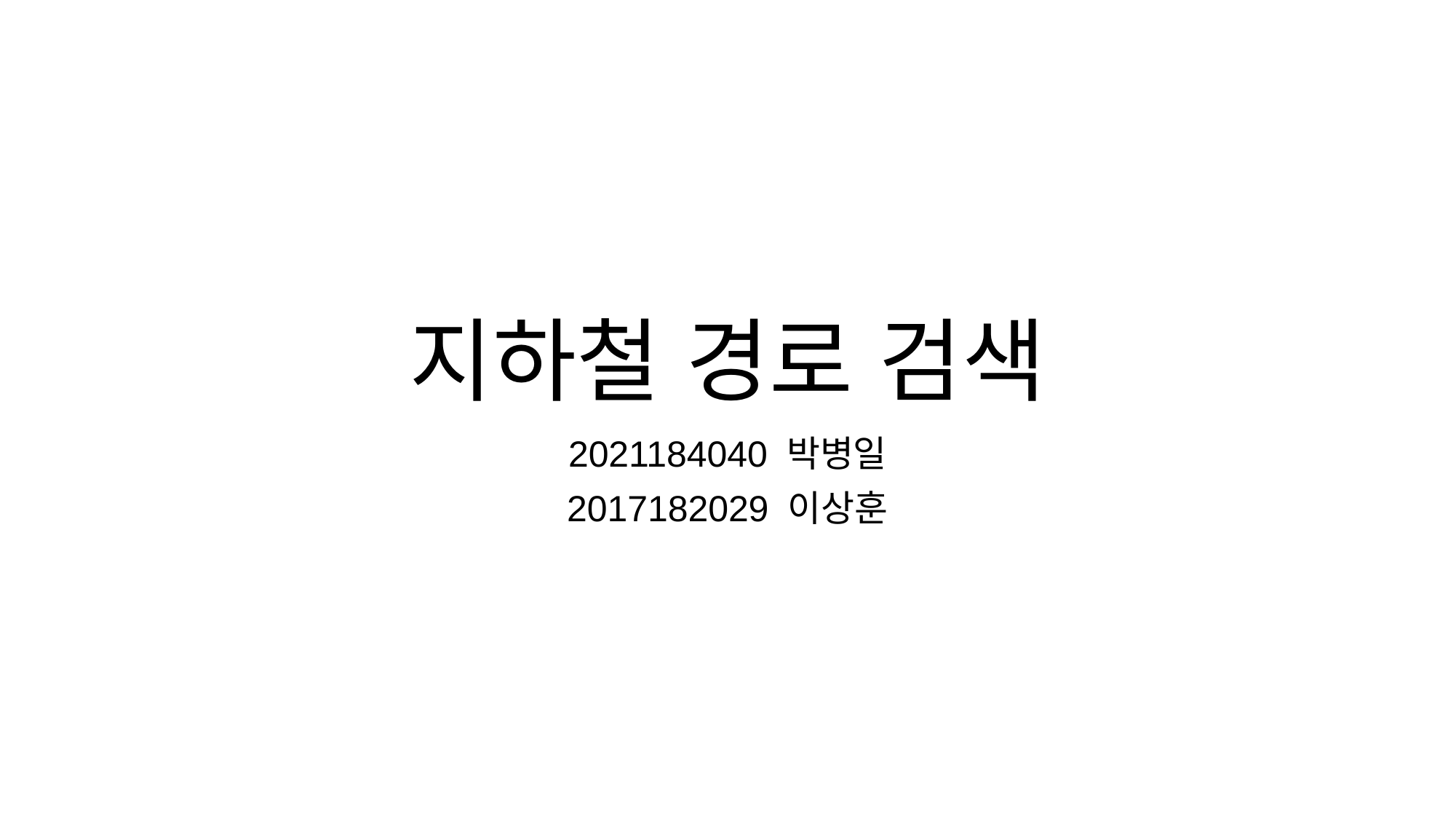

# 지하철 경로 검색
2021184040 박병일
2017182029 이상훈